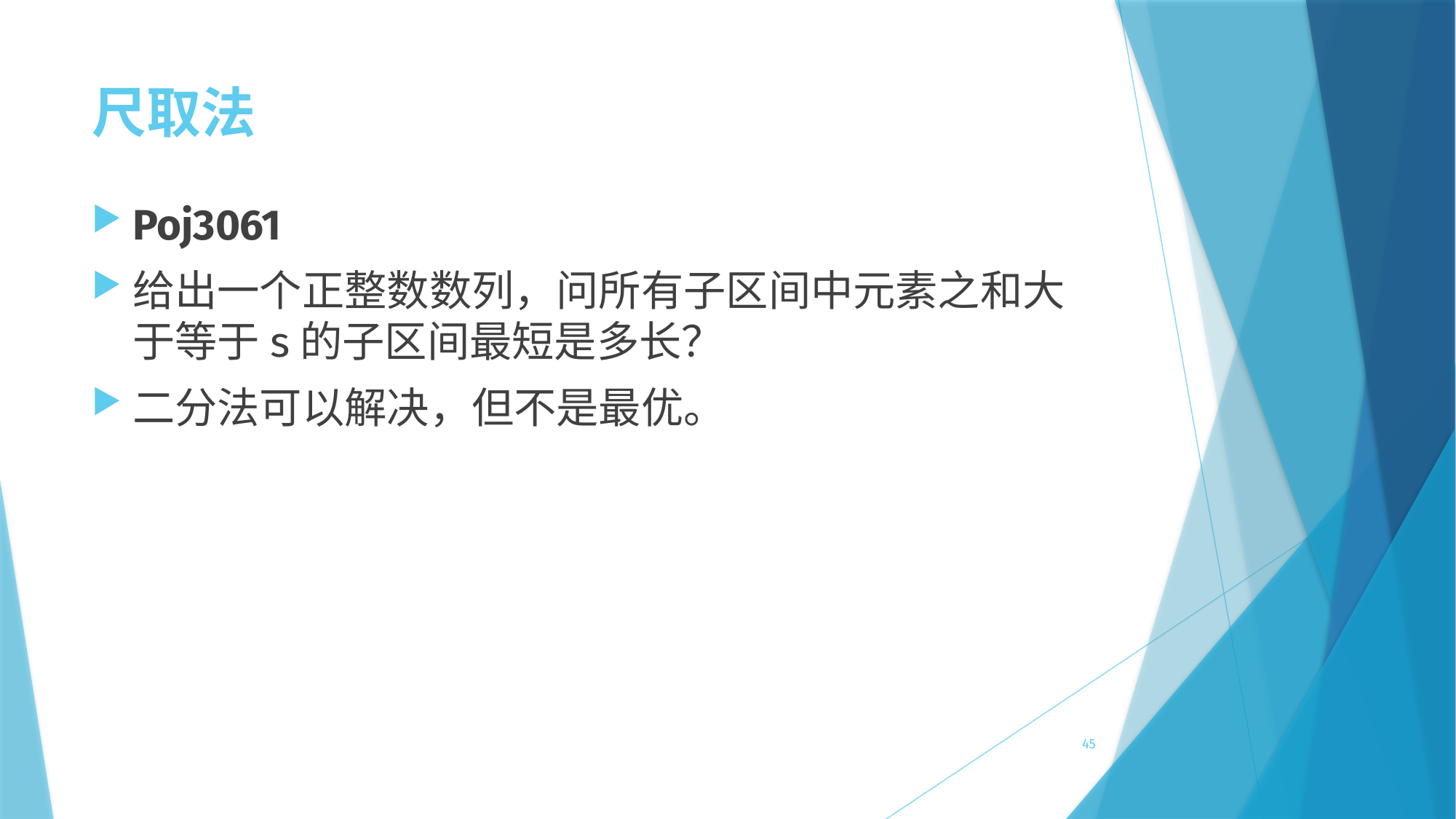

# 尺取法
Poj3061
给出一个正整数数列，问所有子区间中元素之和大于等于s的子区间最短是多长？
二分法可以解决，但不是最优。

45